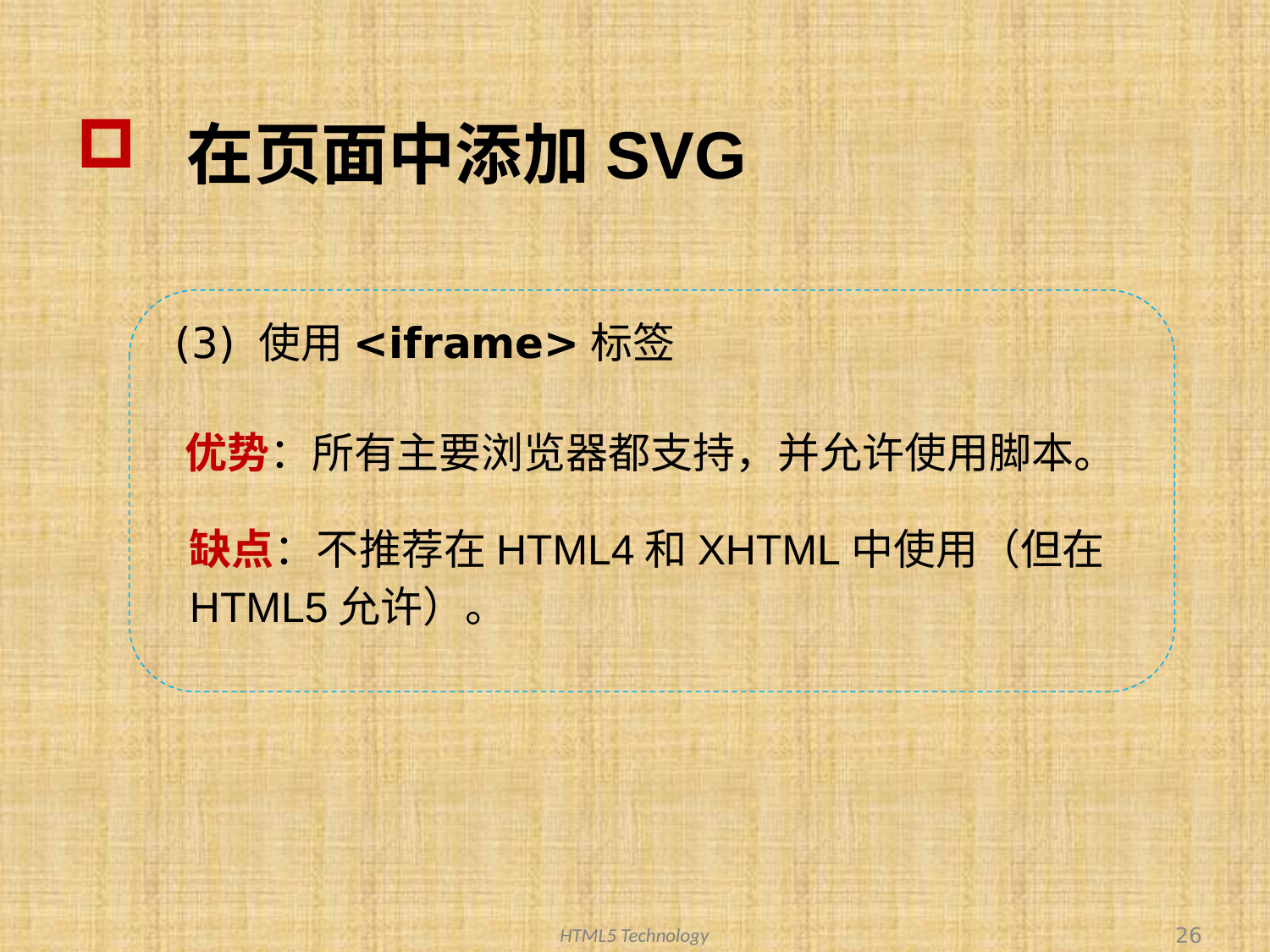

# 在页面中添加SVG
 (3) 使用<iframe>标签

优势：所有主要浏览器都支持，并允许使用脚本。
缺点：不推荐在HTML4和XHTML中使用（但在
HTML5允许）。
26
HTML5 Technology